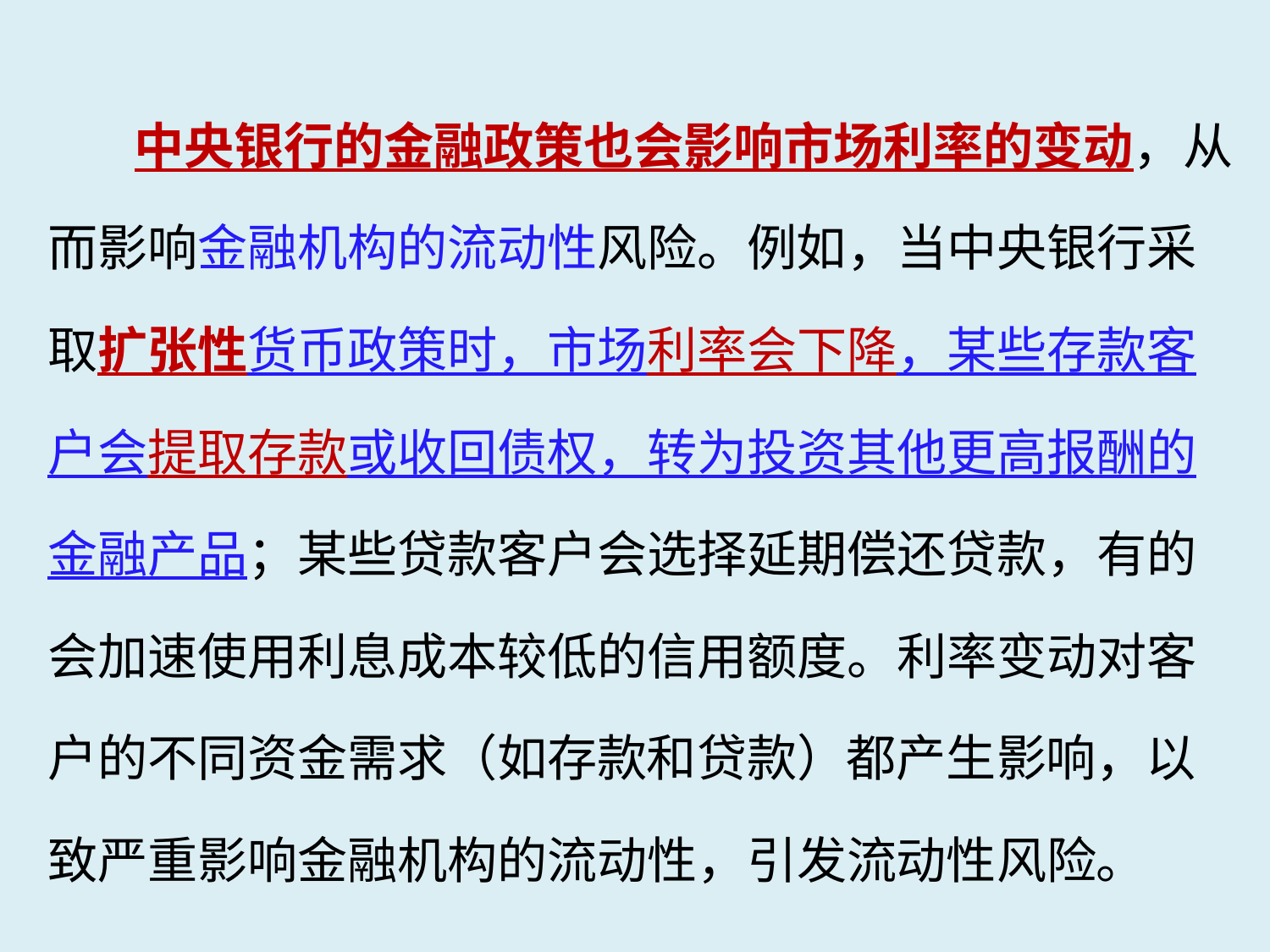

中央银行的金融政策也会影响市场利率的变动，从而影响金融机构的流动性风险。例如，当中央银行采取扩张性货币政策时，市场利率会下降，某些存款客户会提取存款或收回债权，转为投资其他更高报酬的金融产品；某些贷款客户会选择延期偿还贷款，有的会加速使用利息成本较低的信用额度。利率变动对客户的不同资金需求（如存款和贷款）都产生影响，以致严重影响金融机构的流动性，引发流动性风险。